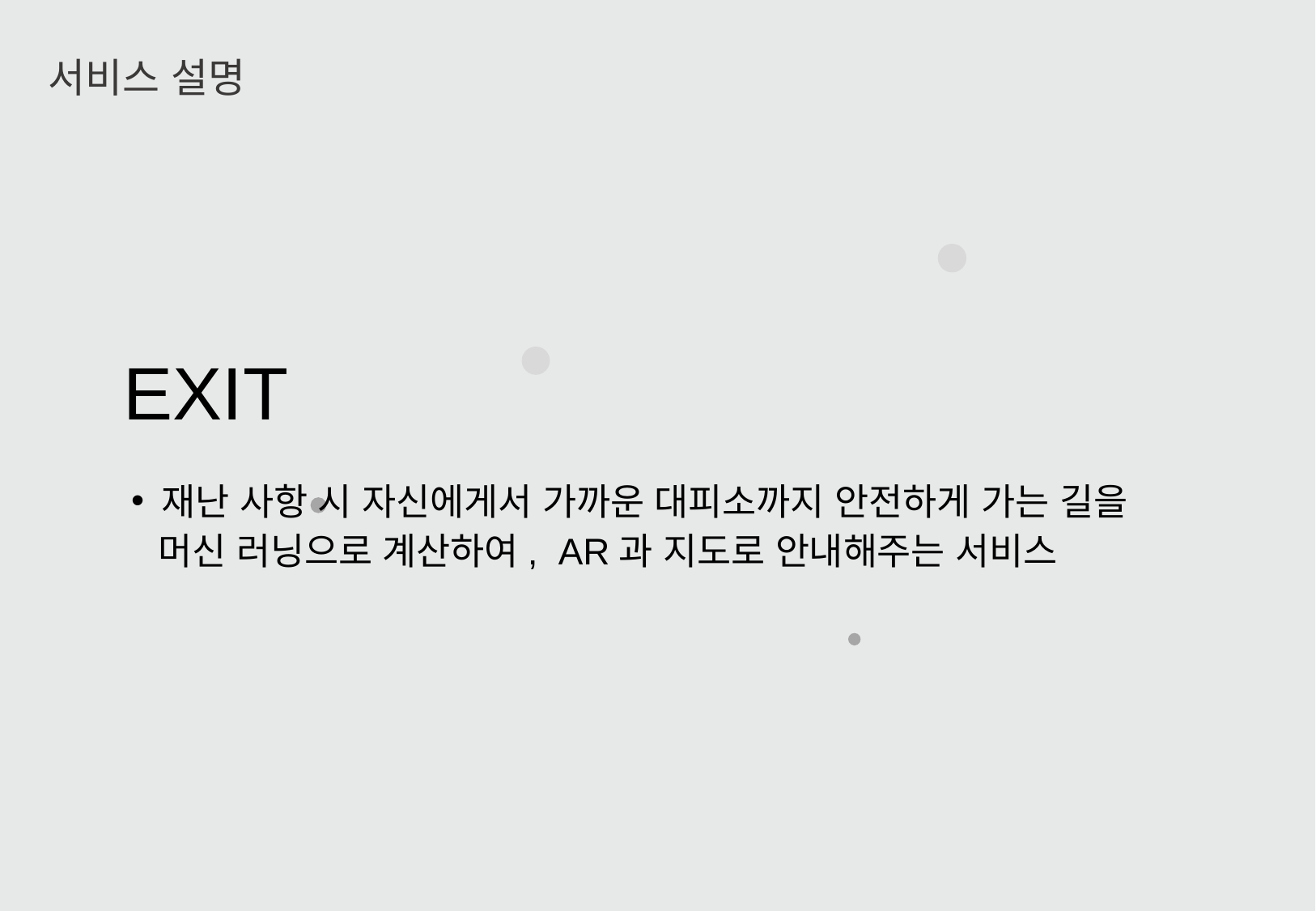

서비스 설명

EXIT

 재난 사항 시 자신에게서 가까운 대피소까지 안전하게 가는 길을

머신 러닝으로 계산하여,  AR과 지도로 안내해주는 서비스